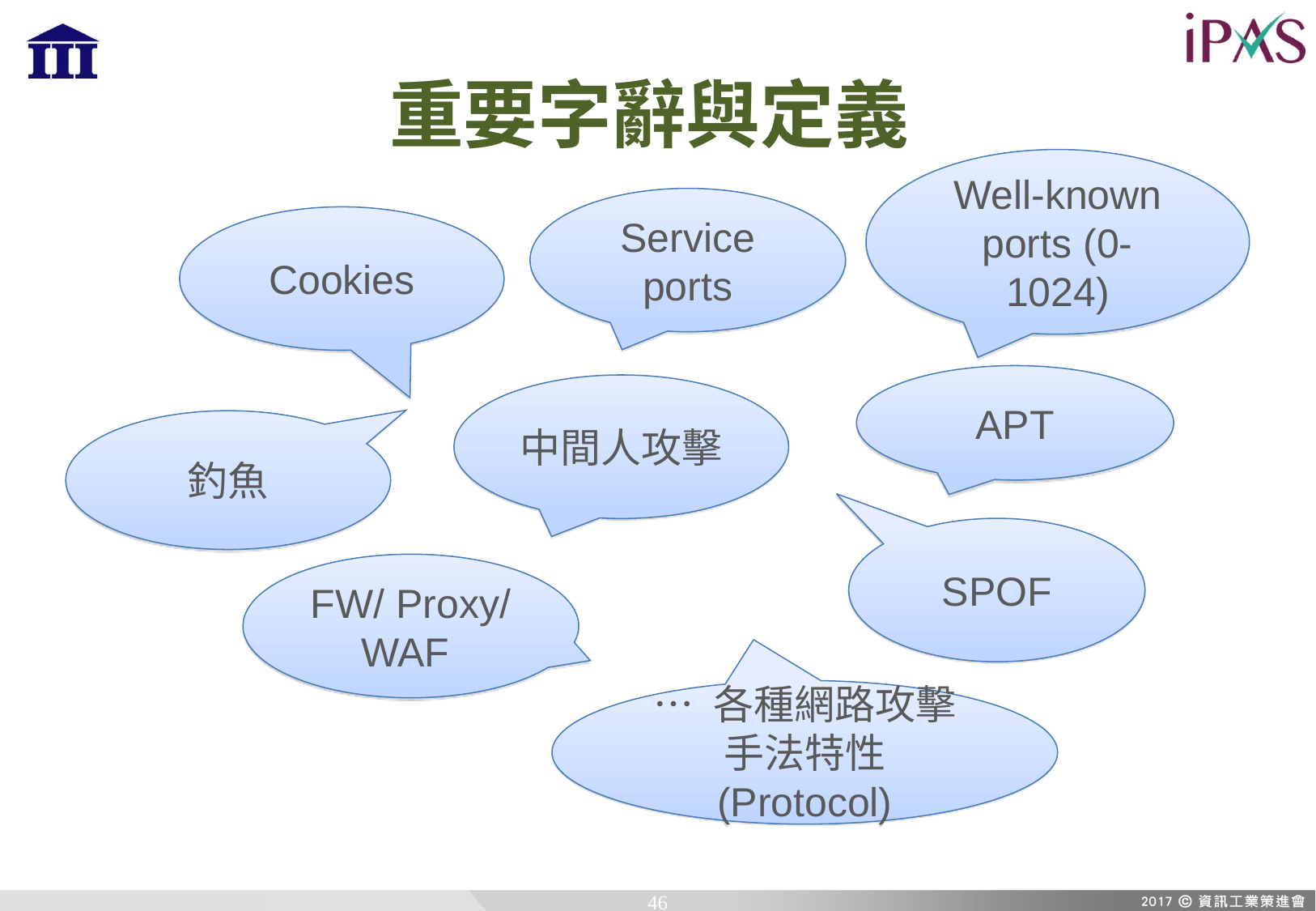

# 重要字辭與定義
Well-known ports (0-1024)
Service ports
Cookies
APT
中間人攻擊
釣魚
SPOF
FW/ Proxy/ WAF
… 各種網路攻擊手法特性 (Protocol)
46